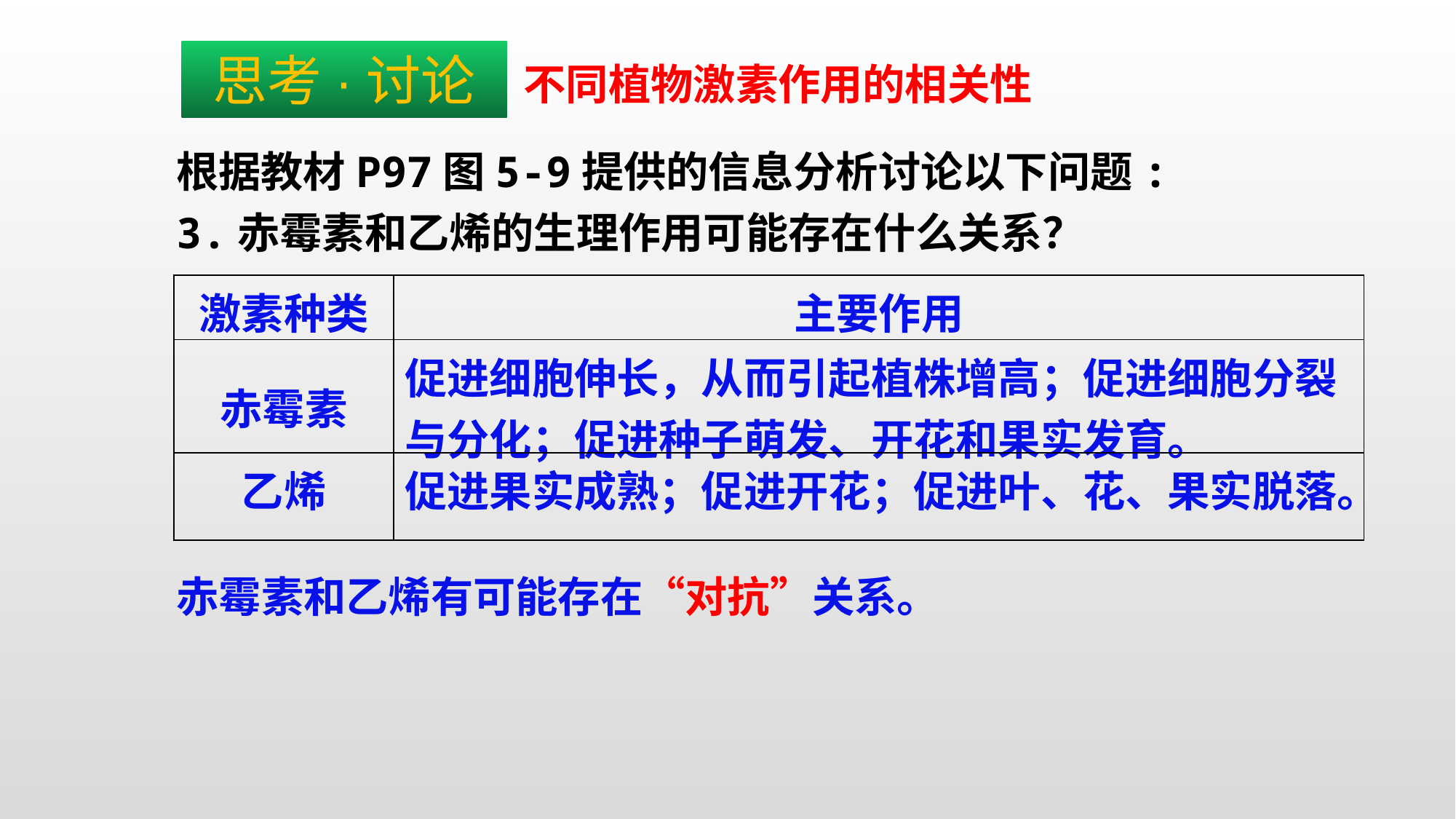

思考·讨论
不同植物激素作用的相关性
根据教材P97图5-9提供的信息分析讨论以下问题:
3.赤霉素和乙烯的生理作用可能存在什么关系？
| 激素种类 | 主要作用 |
| --- | --- |
| 赤霉素 | 促进细胞伸长，从而引起植株增高；促进细胞分裂与分化；促进种子萌发、开花和果实发育。 |
| 乙烯 | 促进果实成熟；促进开花；促进叶、花、果实脱落。 |
赤霉素和乙烯有可能存在“对抗”关系。